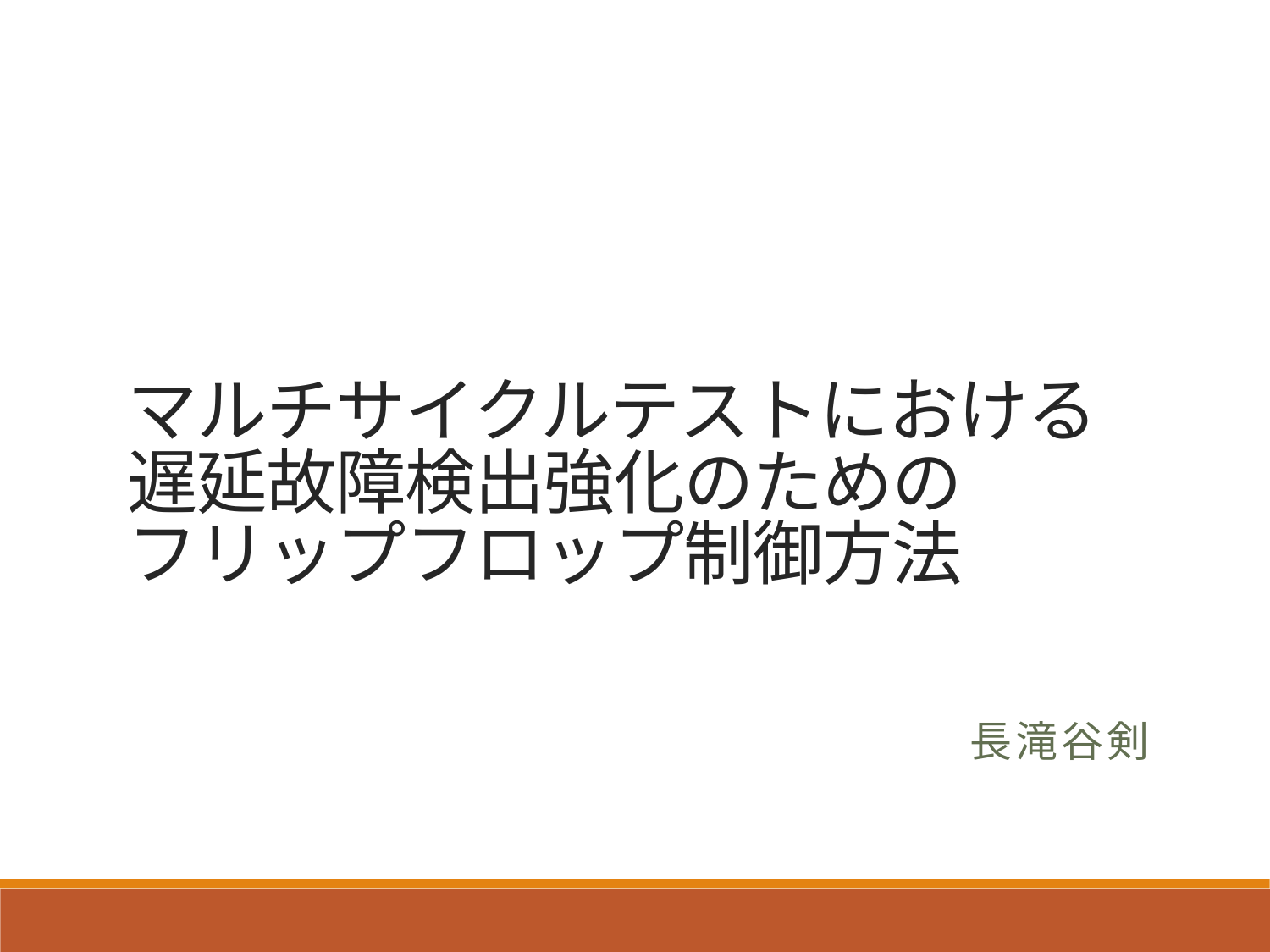

# マルチサイクルテストにおける 遅延故障検出強化のための フリップフロップ制御方法
長滝谷剣